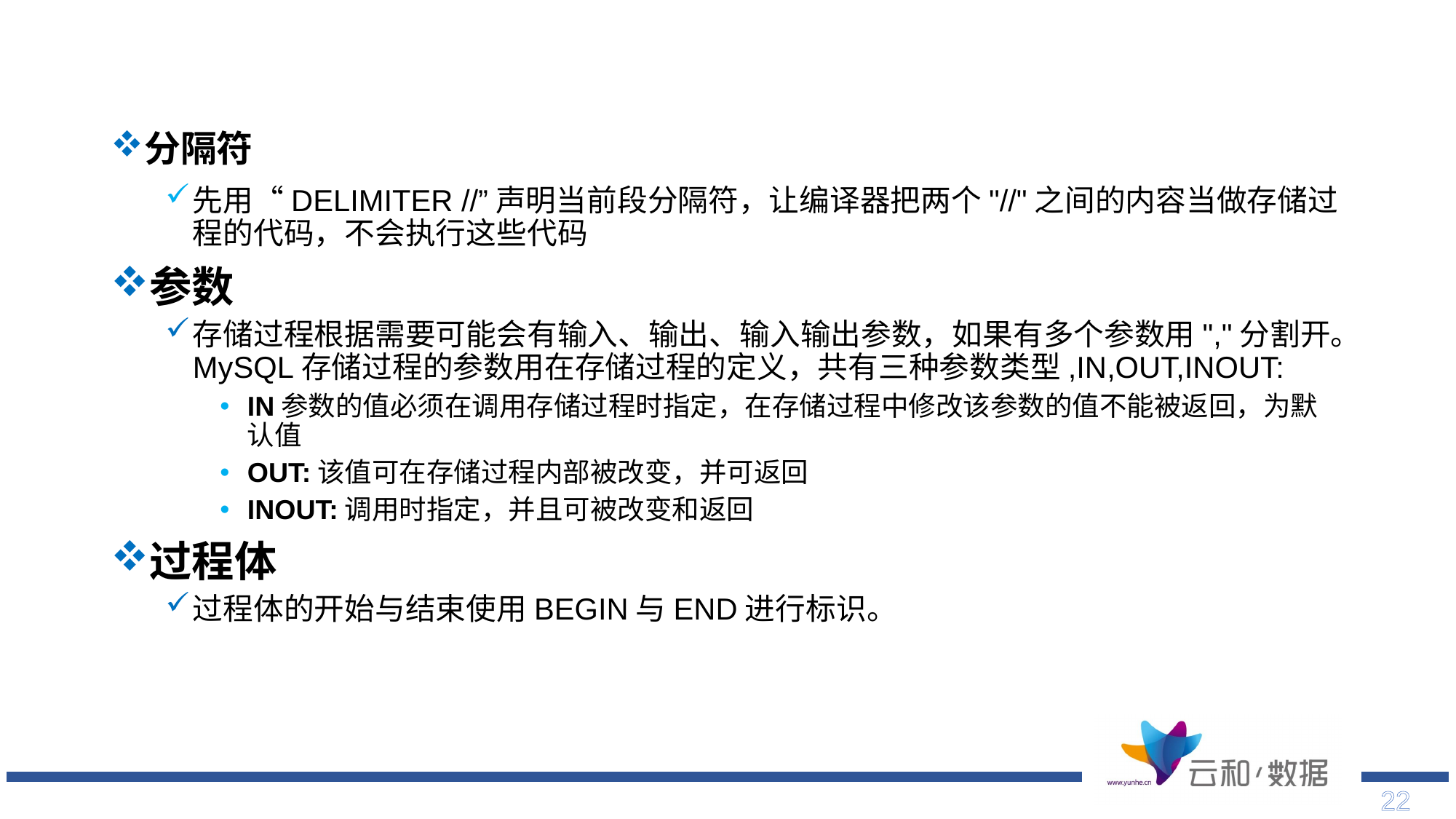

分隔符
先用“DELIMITER //”声明当前段分隔符，让编译器把两个"//"之间的内容当做存储过程的代码，不会执行这些代码
参数
存储过程根据需要可能会有输入、输出、输入输出参数，如果有多个参数用","分割开。MySQL存储过程的参数用在存储过程的定义，共有三种参数类型,IN,OUT,INOUT:
IN参数的值必须在调用存储过程时指定，在存储过程中修改该参数的值不能被返回，为默认值
OUT:该值可在存储过程内部被改变，并可返回
INOUT:调用时指定，并且可被改变和返回
过程体
过程体的开始与结束使用BEGIN与END进行标识。